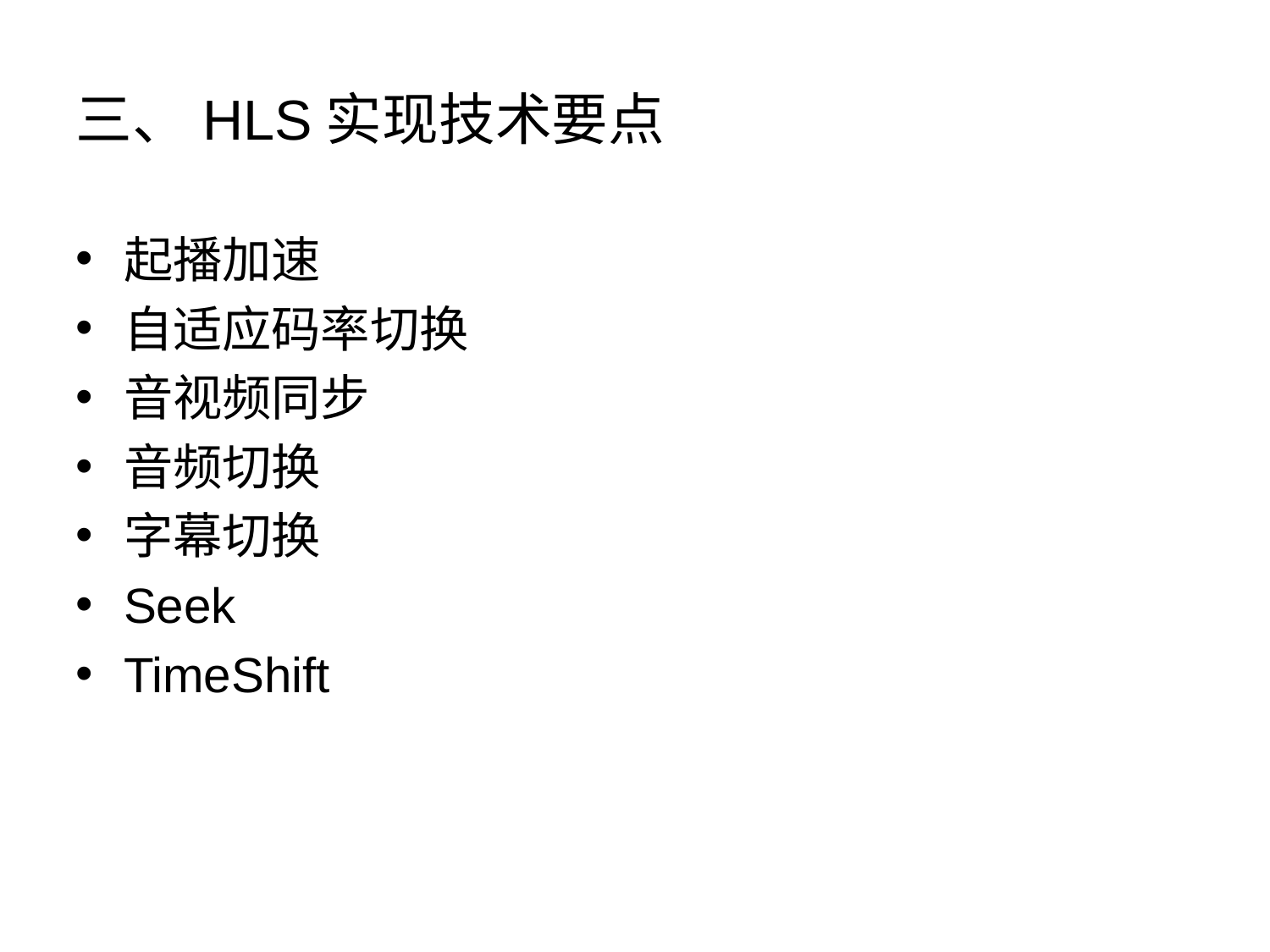

# 三、HLS实现技术要点
起播加速
自适应码率切换
音视频同步
音频切换
字幕切换
Seek
TimeShift